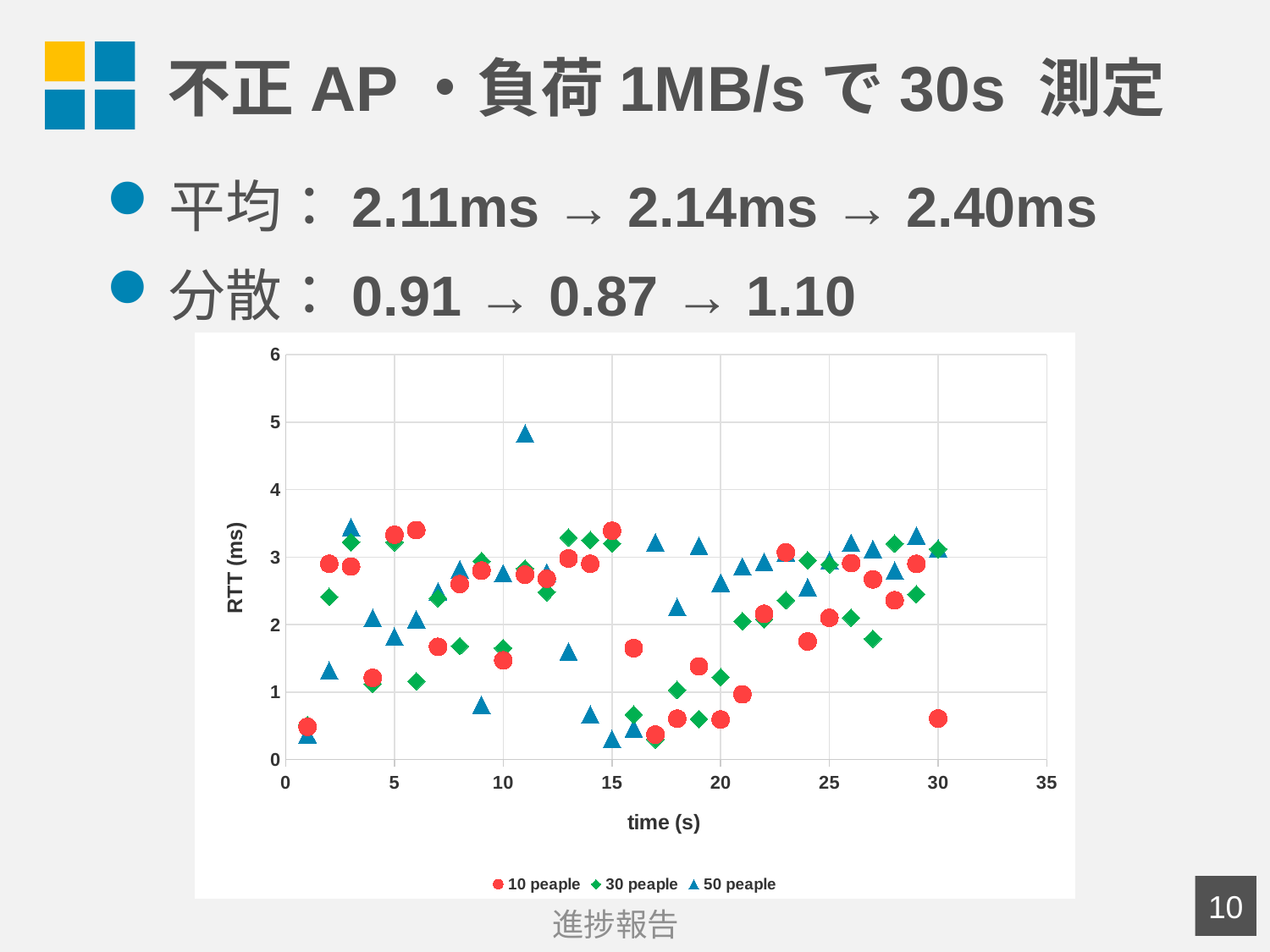

# 不正AP・負荷1MB/sで30s 測定
平均：2.11ms → 2.14ms → 2.40ms
分散：0.91 → 0.87 → 1.10

### Chart

| Category | 10 peaple | 30 peaple | 50 peaple |
|---|---|---|---|
10
進捗報告